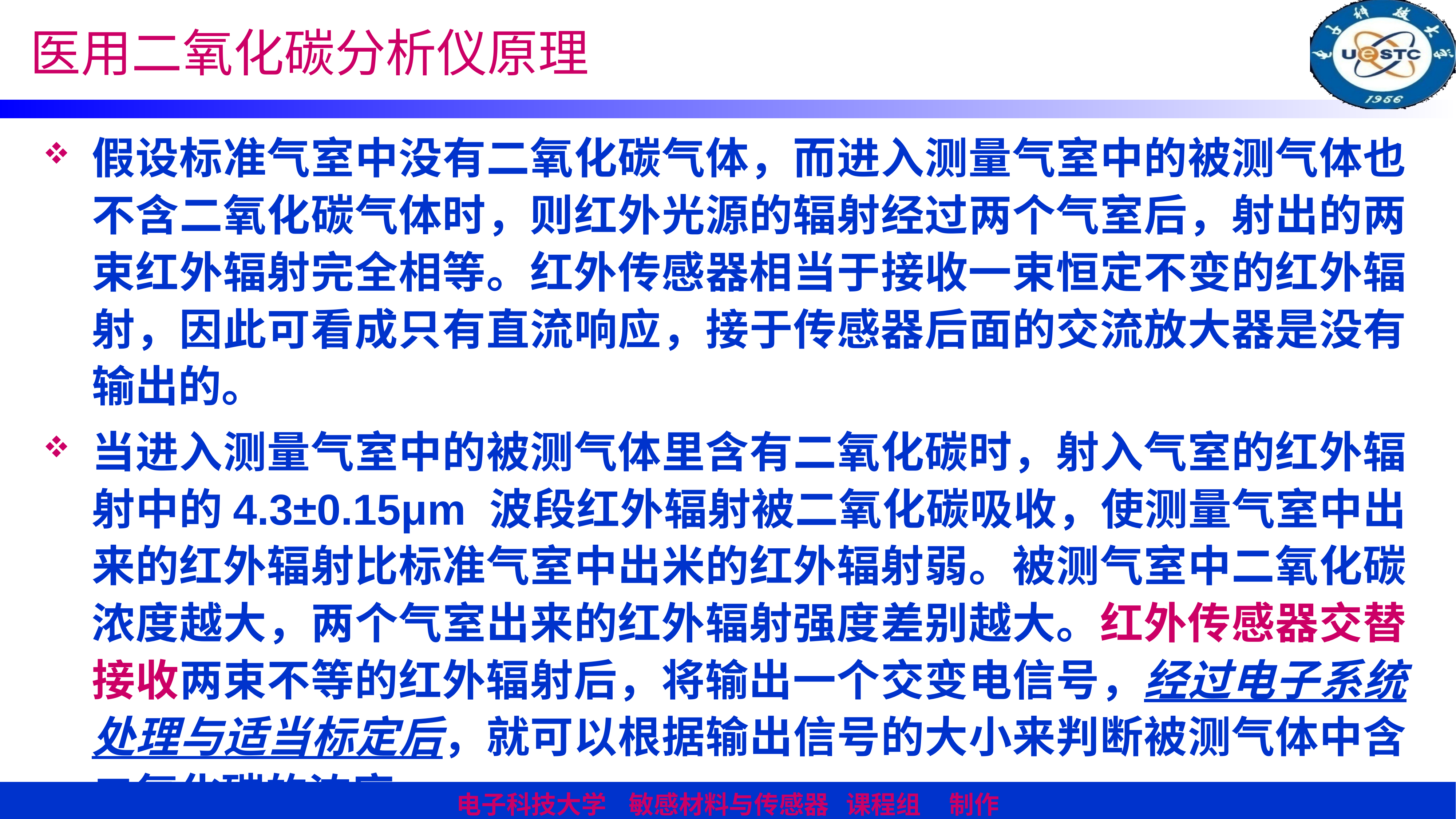

# 医用二氧化碳分析仪原理
假设标准气室中没有二氧化碳气体，而进入测量气室中的被测气体也不含二氧化碳气体时，则红外光源的辐射经过两个气室后，射出的两束红外辐射完全相等。红外传感器相当于接收一束恒定不变的红外辐射，因此可看成只有直流响应，接于传感器后面的交流放大器是没有输出的。
当进入测量气室中的被测气体里含有二氧化碳时，射入气室的红外辐射中的4.3±0.15μm 波段红外辐射被二氧化碳吸收，使测量气室中出来的红外辐射比标准气室中出米的红外辐射弱。被测气室中二氧化碳浓度越大，两个气室出来的红外辐射强度差别越大。红外传感器交替接收两束不等的红外辐射后，将输出一个交变电信号，经过电子系统处理与适当标定后，就可以根据输出信号的大小来判断被测气体中含二氧化碳的浓度。